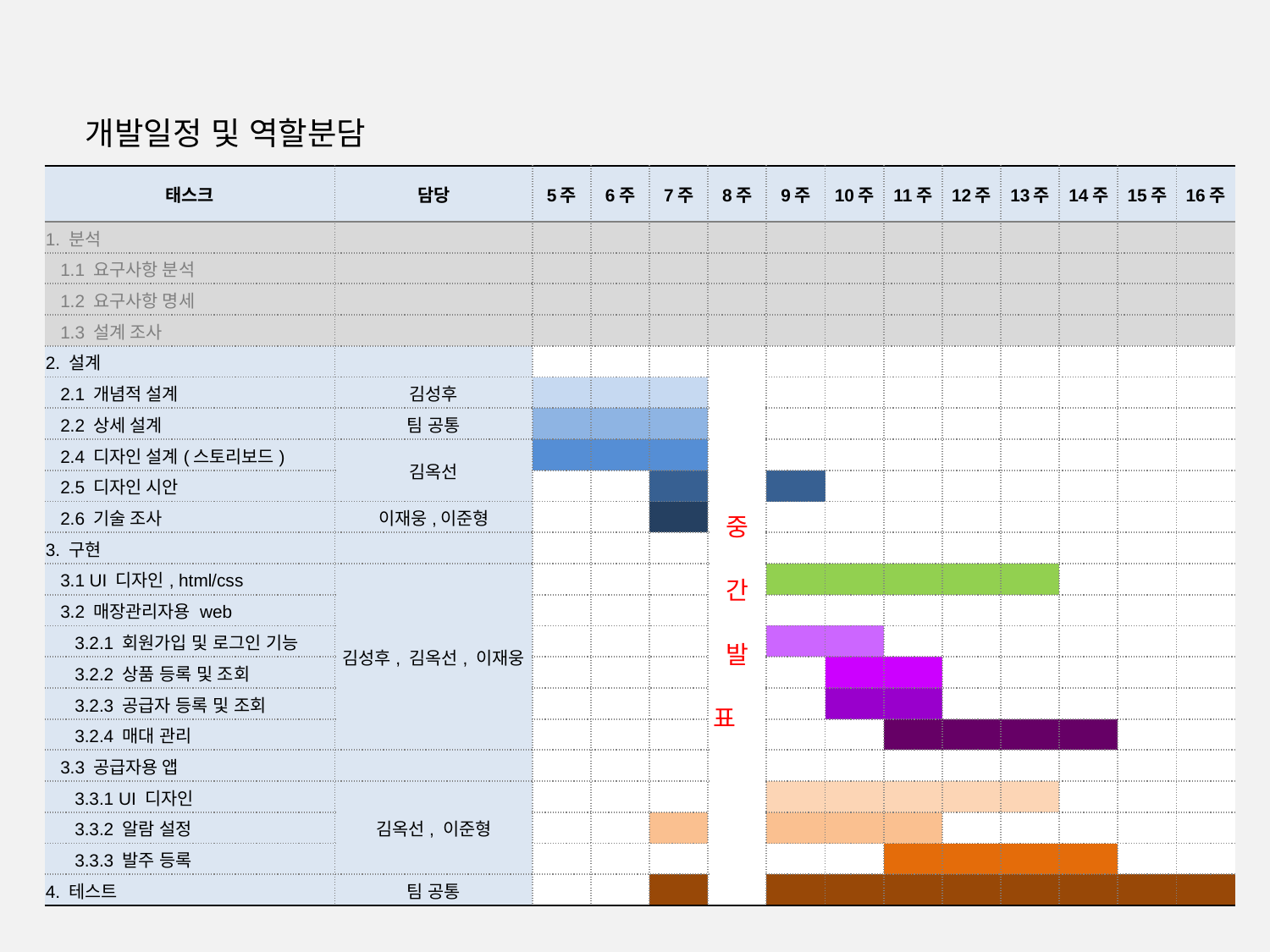

개발일정 및 역할분담
| 태스크 | 담당 | 5주 | 6주 | 7주 | 8주 | 9주 | 10주 | 11주 | 12주 | 13주 | 14주 | 15주 | 16주 |
| --- | --- | --- | --- | --- | --- | --- | --- | --- | --- | --- | --- | --- | --- |
| 1. 분석 |  |  |  |  |  |  |  |  |  |  |  |  |  |
| 1.1 요구사항 분석 |  |  |  |  |  |  |  |  |  |  |  |  |  |
| 1.2 요구사항 명세 |  |  |  |  |  |  |  |  |  |  |  |  |  |
| 1.3 설계 조사 |  |  |  |  |  |  |  |  |  |  |  |  |  |
| 2. 설계 |  |  |  |  | 중 간 발 표 |  |  |  |  |  |  |  |  |
| 2.1 개념적 설계 | 김성후 |  |  |  |  |  |  |  |  |  |  |  |  |
| 2.2 상세 설계 | 팀 공통 |  |  |  |  |  |  |  |  |  |  |  |  |
| 2.4 디자인 설계(스토리보드) | 김옥선 |  |  |  |  |  |  |  |  |  |  |  |  |
| 2.5 디자인 시안 |  |  |  |  |  |  |  |  |  |  |  |  |  |
| 2.6 기술 조사 | 이재웅,이준형 |  |  |  |  |  |  |  |  |  |  |  |  |
| 3. 구현 |  |  |  |  |  |  |  |  |  |  |  |  |  |
| 3.1 UI 디자인, html/css | 김성후, 김옥선, 이재웅 |  |  |  |  |  |  |  |  |  |  |  |  |
| 3.2 매장관리자용 web |  |  |  |  |  |  |  |  |  |  |  |  |  |
| 3.2.1 회원가입 및 로그인 기능 |  |  |  |  |  |  |  |  |  |  |  |  |  |
| 3.2.2 상품 등록 및 조회 |  |  |  |  |  |  |  |  |  |  |  |  |  |
| 3.2.3 공급자 등록 및 조회 |  |  |  |  |  |  |  |  |  |  |  |  |  |
| 3.2.4 매대 관리 |  |  |  |  |  |  |  |  |  |  |  |  |  |
| 3.3 공급자용 앱 |  |  |  |  |  |  |  |  |  |  |  |  |  |
| 3.3.1 UI 디자인 | 김옥선, 이준형 |  |  |  |  |  |  |  |  |  |  |  |  |
| 3.3.2 알람 설정 |  |  |  |  |  |  |  |  |  |  |  |  |  |
| 3.3.3 발주 등록 |  |  |  |  |  |  |  |  |  |  |  |  |  |
| 4. 테스트 | 팀 공통 |  |  |  |  |  |  |  |  |  |  |  |  |